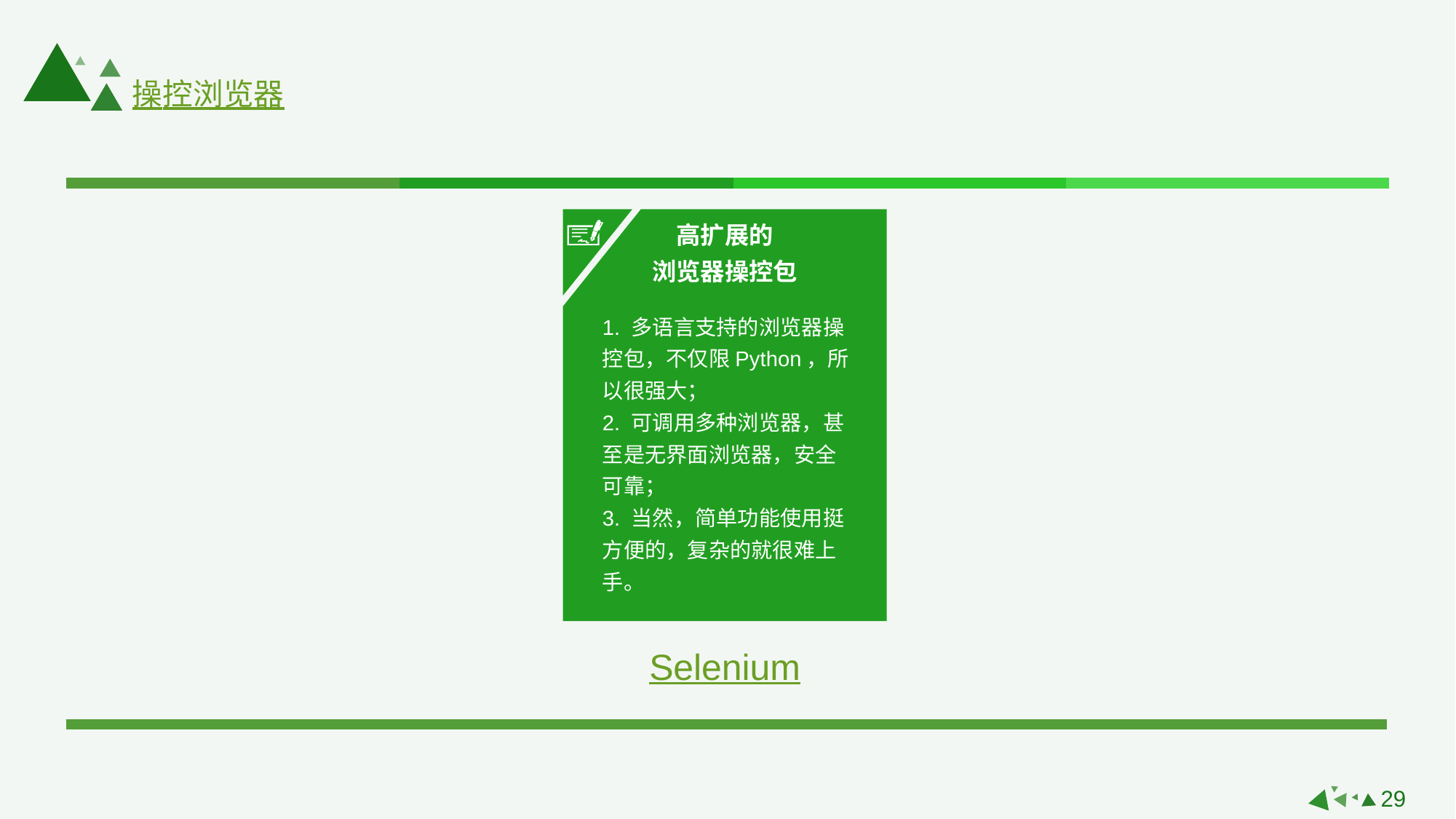

操控浏览器

高扩展的
浏览器操控包

1. 多语言支持的浏览器操控包，不仅限Python，所以很强大；
2. 可调用多种浏览器，甚至是无界面浏览器，安全可靠；
3. 当然，简单功能使用挺方便的，复杂的就很难上手。
Selenium
29